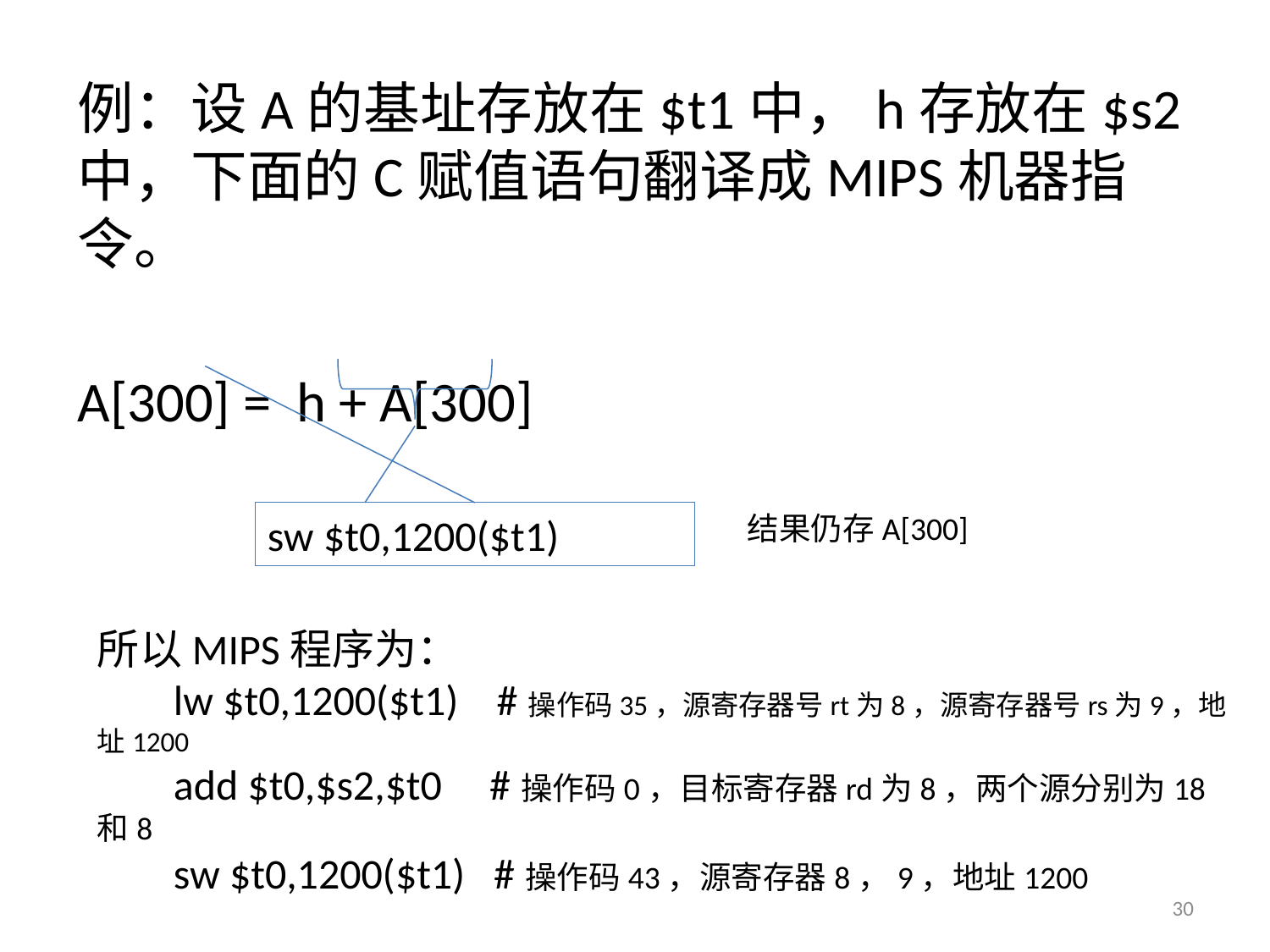

例：设A的基址存放在$t1中，h存放在$s2中，下面的C赋值语句翻译成MIPS机器指令。

A[300] =  h + A[300]

sw $t0,1200($t1)
结果仍存A[300]
所以MIPS程序为：
        lw $t0,1200($t1)    #操作码35，源寄存器号rt为8，源寄存器号rs为9，地址1200
        add $t0,$s2,$t0     #操作码0，目标寄存器rd为8，两个源分别为18和8
        sw $t0,1200($t1)   #操作码43，源寄存器8，9，地址1200
30